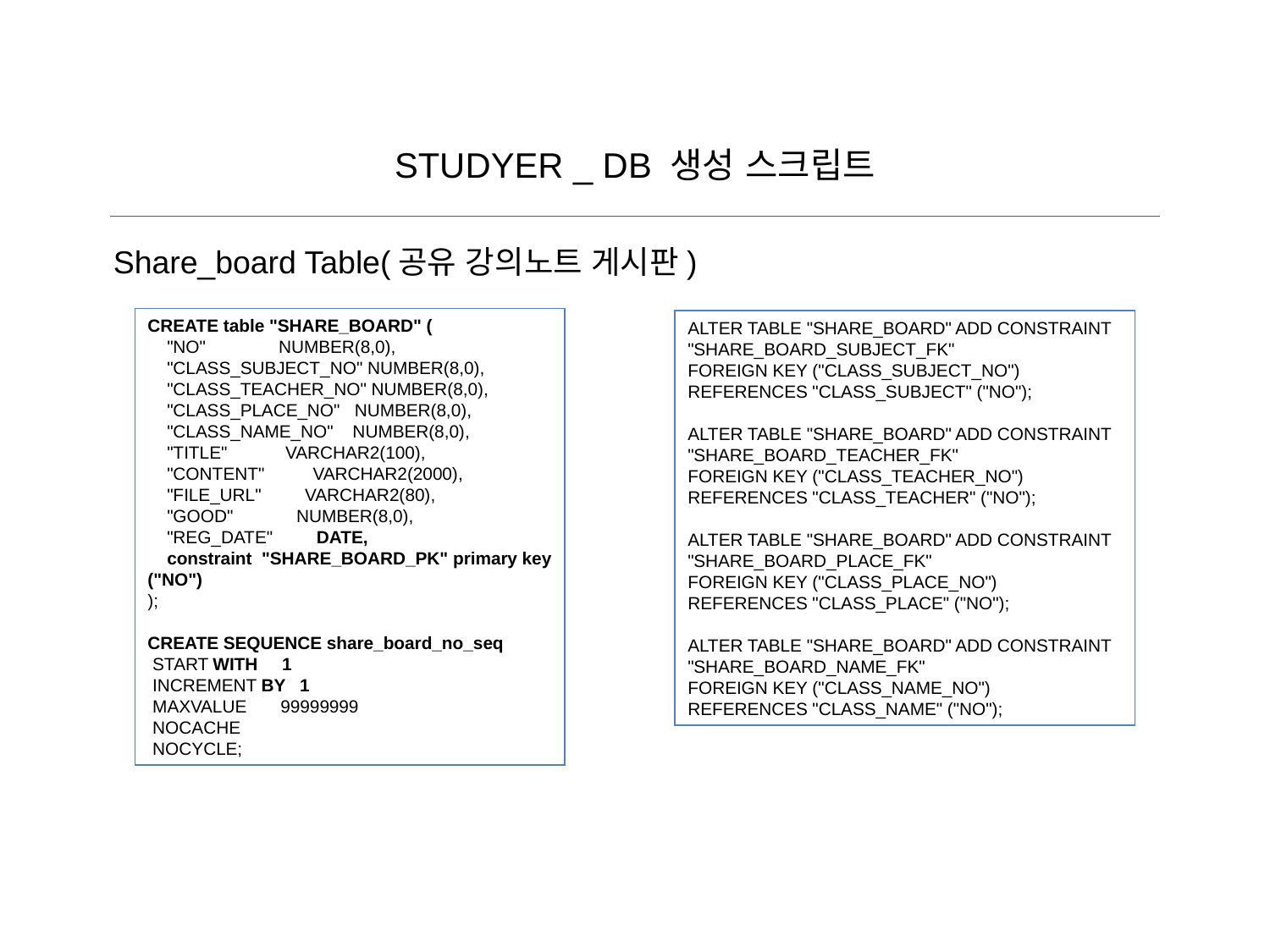

STUDYER _ DB 생성 스크립트
Share_board Table(공유 강의노트 게시판)
CREATE table "SHARE_BOARD" (
    "NO"               NUMBER(8,0),
    "CLASS_SUBJECT_NO" NUMBER(8,0),
    "CLASS_TEACHER_NO" NUMBER(8,0),
    "CLASS_PLACE_NO"   NUMBER(8,0),
    "CLASS_NAME_NO"    NUMBER(8,0),
    "TITLE"            VARCHAR2(100),
    "CONTENT"          VARCHAR2(2000),
    "FILE_URL"         VARCHAR2(80),
    "GOOD"             NUMBER(8,0),
    "REG_DATE"         DATE,
    constraint  "SHARE_BOARD_PK" primary key ("NO")
);

CREATE SEQUENCE share_board_no_seq
 START WITH     1
 INCREMENT BY   1
 MAXVALUE       99999999
 NOCACHE
 NOCYCLE;
ALTER TABLE "SHARE_BOARD" ADD CONSTRAINT "SHARE_BOARD_SUBJECT_FK"
FOREIGN KEY ("CLASS_SUBJECT_NO")
REFERENCES "CLASS_SUBJECT" ("NO");

ALTER TABLE "SHARE_BOARD" ADD CONSTRAINT "SHARE_BOARD_TEACHER_FK"
FOREIGN KEY ("CLASS_TEACHER_NO")
REFERENCES "CLASS_TEACHER" ("NO");

ALTER TABLE "SHARE_BOARD" ADD CONSTRAINT "SHARE_BOARD_PLACE_FK"
FOREIGN KEY ("CLASS_PLACE_NO")
REFERENCES "CLASS_PLACE" ("NO");

ALTER TABLE "SHARE_BOARD" ADD CONSTRAINT "SHARE_BOARD_NAME_FK"
FOREIGN KEY ("CLASS_NAME_NO")
REFERENCES "CLASS_NAME" ("NO");